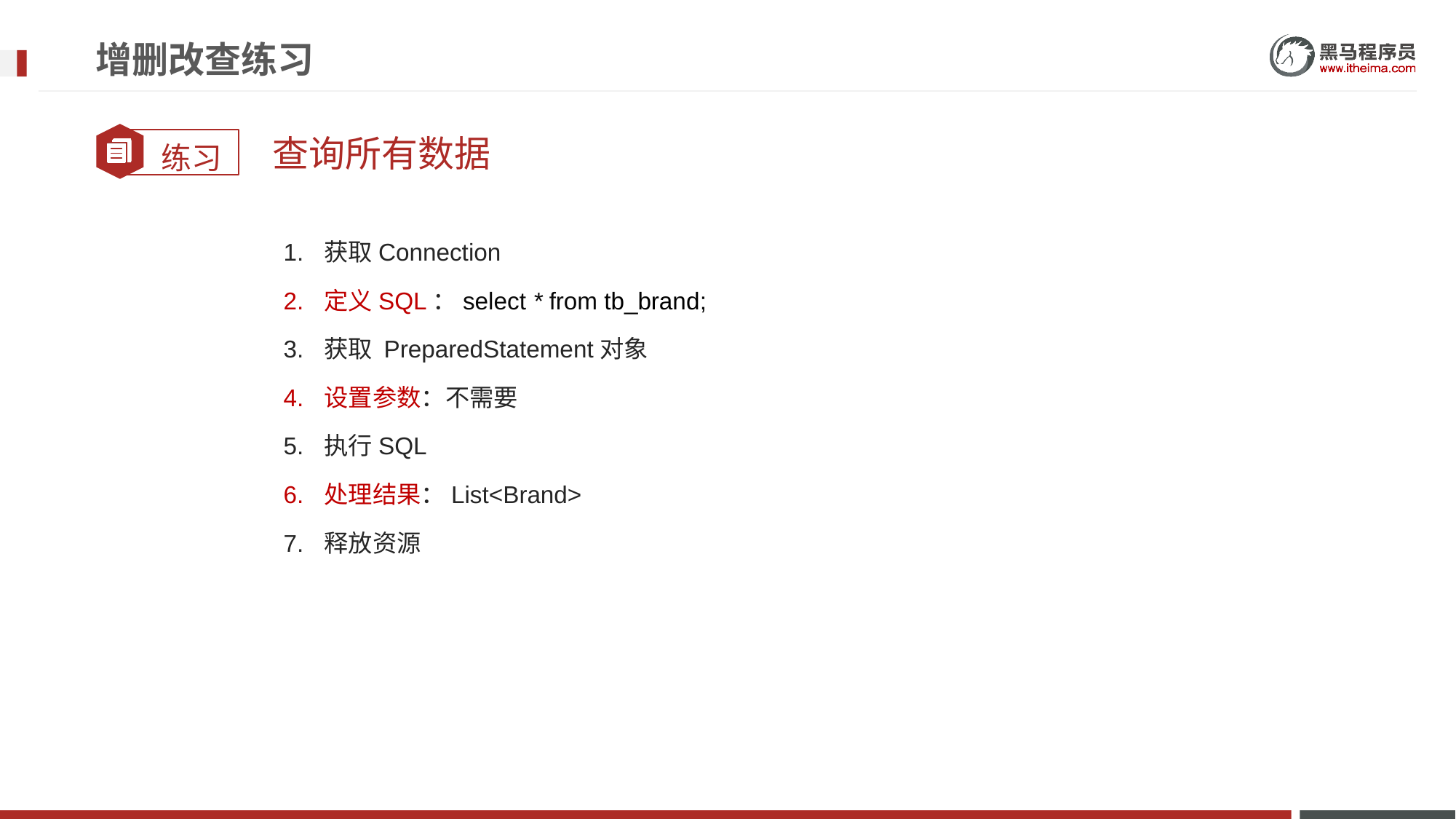

# 增删改查练习
查询所有数据

获取Connection
定义SQL：select * from tb_brand;
获取 PreparedStatement对象
设置参数：不需要
执行SQL
处理结果：List<Brand>
释放资源